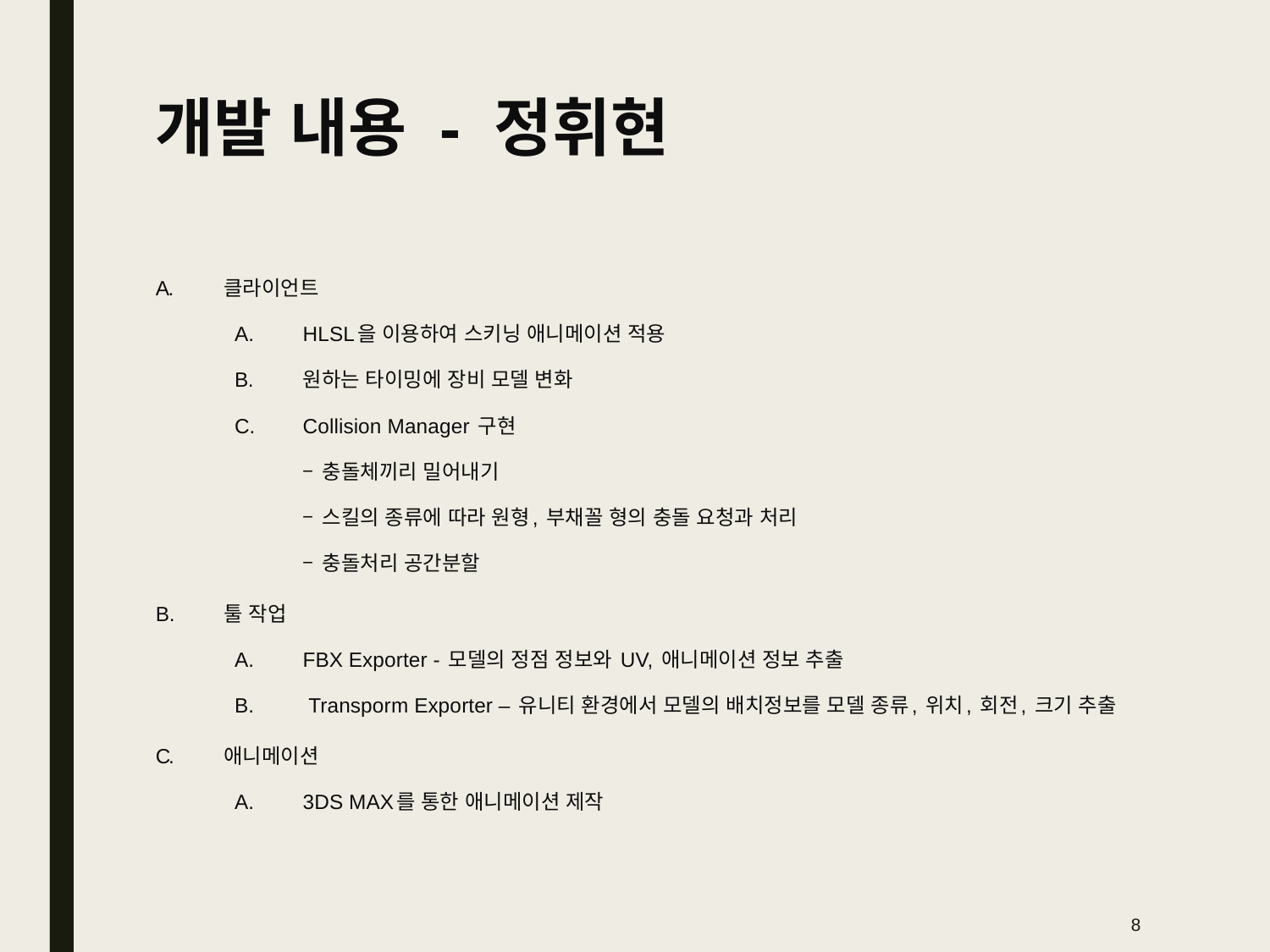

# 개발 내용 - 정휘현
클라이언트
HLSL을 이용하여 스키닝 애니메이션 적용
원하는 타이밍에 장비 모델 변화
Collision Manager 구현
	– 충돌체끼리 밀어내기
	– 스킬의 종류에 따라 원형, 부채꼴 형의 충돌 요청과 처리
	– 충돌처리 공간분할
툴 작업
FBX Exporter - 모델의 정점 정보와 UV, 애니메이션 정보 추출
 Transporm Exporter – 유니티 환경에서 모델의 배치정보를 모델 종류, 위치, 회전, 크기 추출
애니메이션
3DS MAX를 통한 애니메이션 제작

8